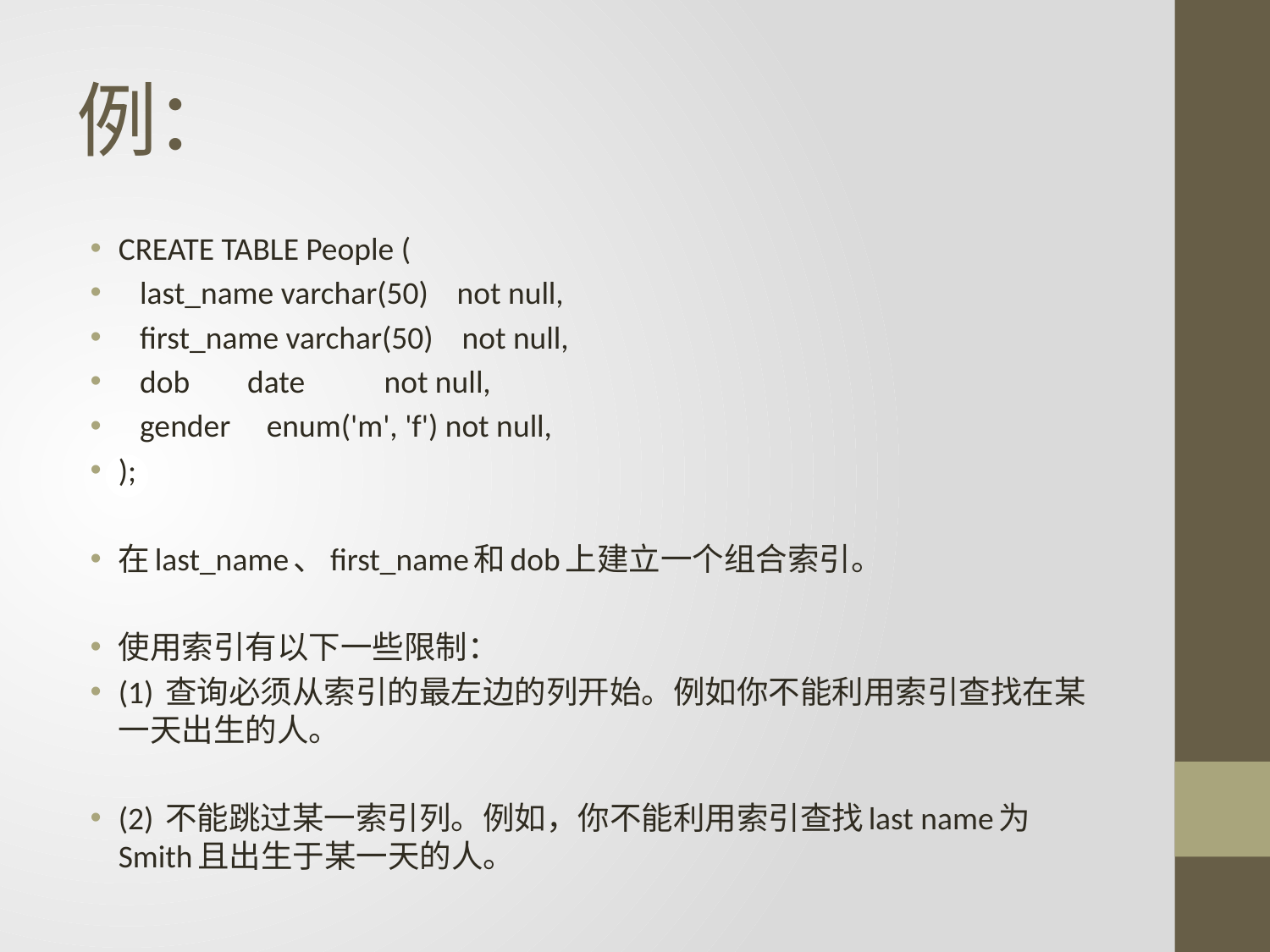

# 例：
CREATE TABLE People (
   last_name varchar(50)    not null,
   first_name varchar(50)    not null,
   dob        date           not null,
   gender     enum('m', 'f') not null,
);

在last_name、first_name和dob上建立一个组合索引。

使用索引有以下一些限制：
(1) 查询必须从索引的最左边的列开始。例如你不能利用索引查找在某一天出生的人。

(2) 不能跳过某一索引列。例如，你不能利用索引查找last name为Smith且出生于某一天的人。